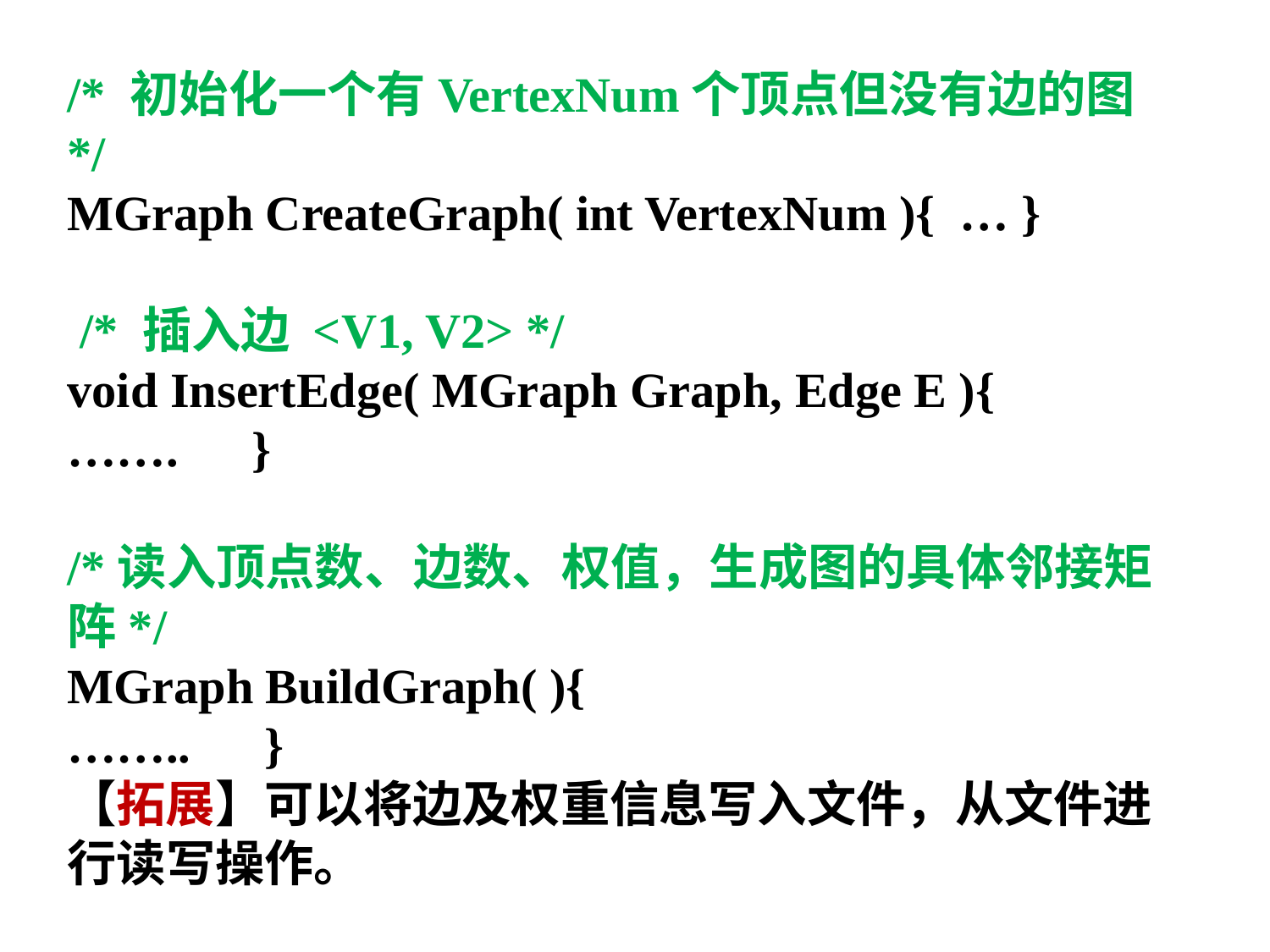

/* 初始化一个有VertexNum个顶点但没有边的图 */
MGraph CreateGraph( int VertexNum ){  … }

 /* 插入边 <V1, V2> */
void InsertEdge( MGraph Graph, Edge E ){
…….      }

/*读入顶点数、边数、权值，生成图的具体邻接矩阵*/
MGraph BuildGraph( ){
……..      }
【拓展】可以将边及权重信息写入文件，从文件进行读写操作。